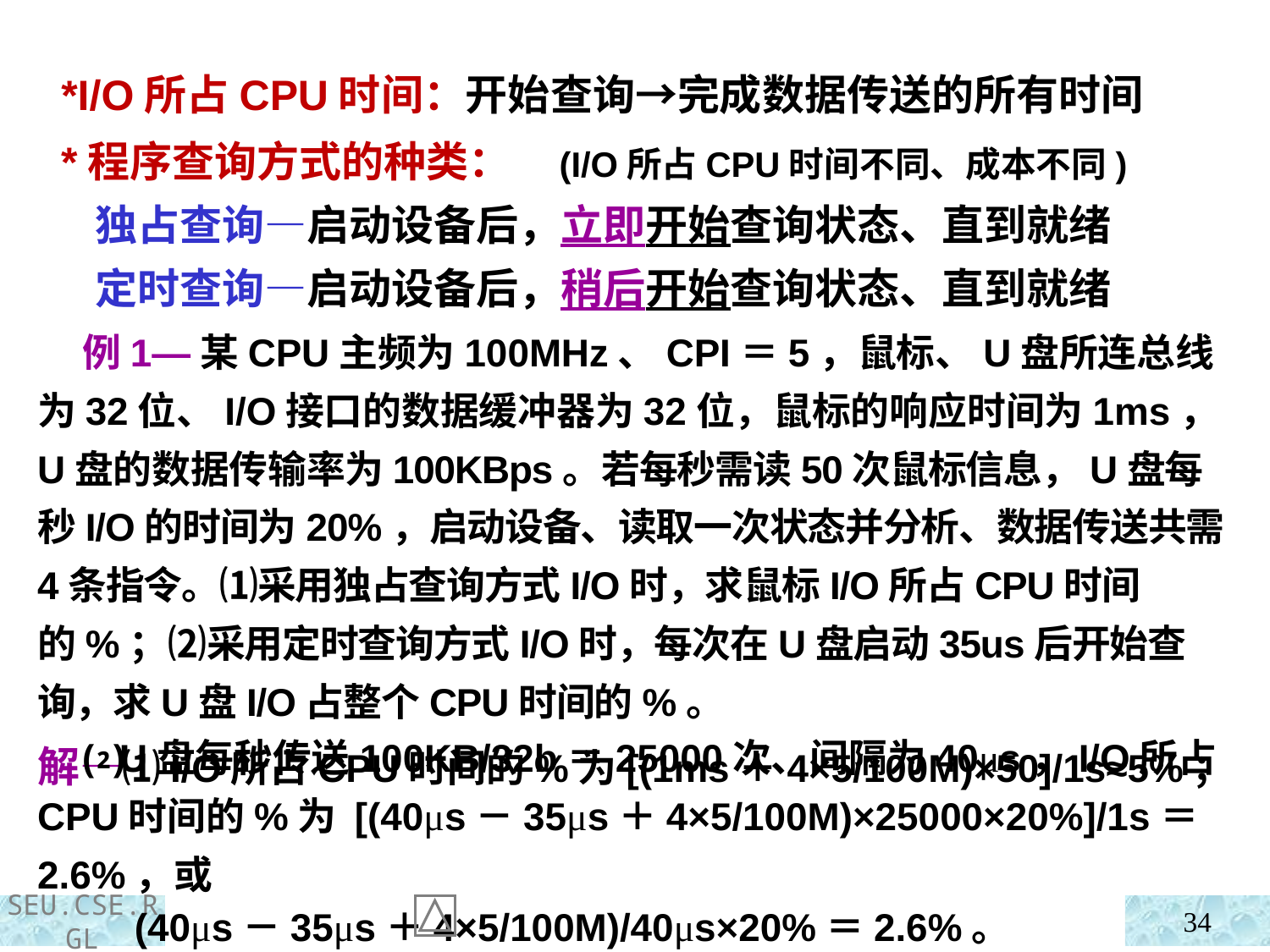

*I/O所占CPU时间：开始查询→完成数据传送的所有时间
  *程序查询方式的种类：    (I/O所占CPU时间不同、成本不同)
     独占查询—启动设备后，立即开始查询状态、直到就绪
     定时查询—启动设备后，稍后开始查询状态、直到就绪
    例1—某CPU主频为100MHz、CPI＝5，鼠标、U盘所连总线为32位、I/O接口的数据缓冲器为32位，鼠标的响应时间为1ms，U盘的数据传输率为100KBps。若每秒需读50次鼠标信息，U盘每秒I/O的时间为20%，启动设备、读取一次状态并分析、数据传送共需4条指令。⑴采用独占查询方式I/O时，求鼠标I/O所占CPU时间的%；⑵采用定时查询方式I/O时，每次在U盘启动35us后开始查询，求U盘I/O占整个CPU时间的%。
    解—⑴I/O所占CPU时间的%为[(1ms＋4×5/100M)×50]/1s≈5%；
    ⑵U盘每秒传送100KB/32b＝25000次、间隔为40μs，I/O所占CPU时间的%为 [(40μs－35μs＋4×5/100M)×25000×20%]/1s＝2.6%，或
         (40μs－35μs＋4×5/100M)/40μs×20%＝2.6%。

34